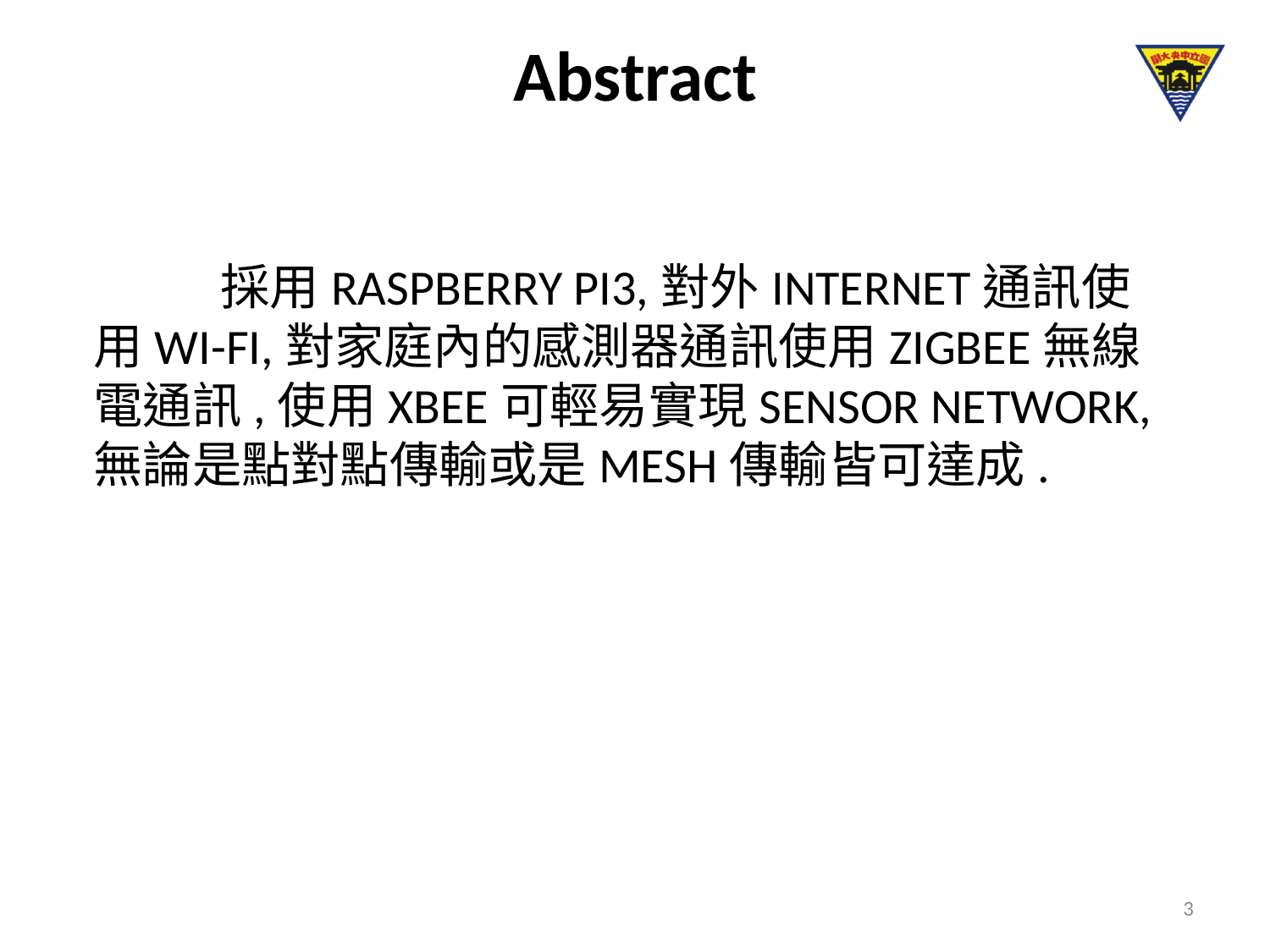

# Abstract

	採用RASPBERRY PI3,對外INTERNET通訊使用WI-FI,對家庭內的感測器通訊使用ZIGBEE無線電通訊,使用XBEE可輕易實現SENSOR NETWORK,
無論是點對點傳輸或是MESH傳輸皆可達成.

3